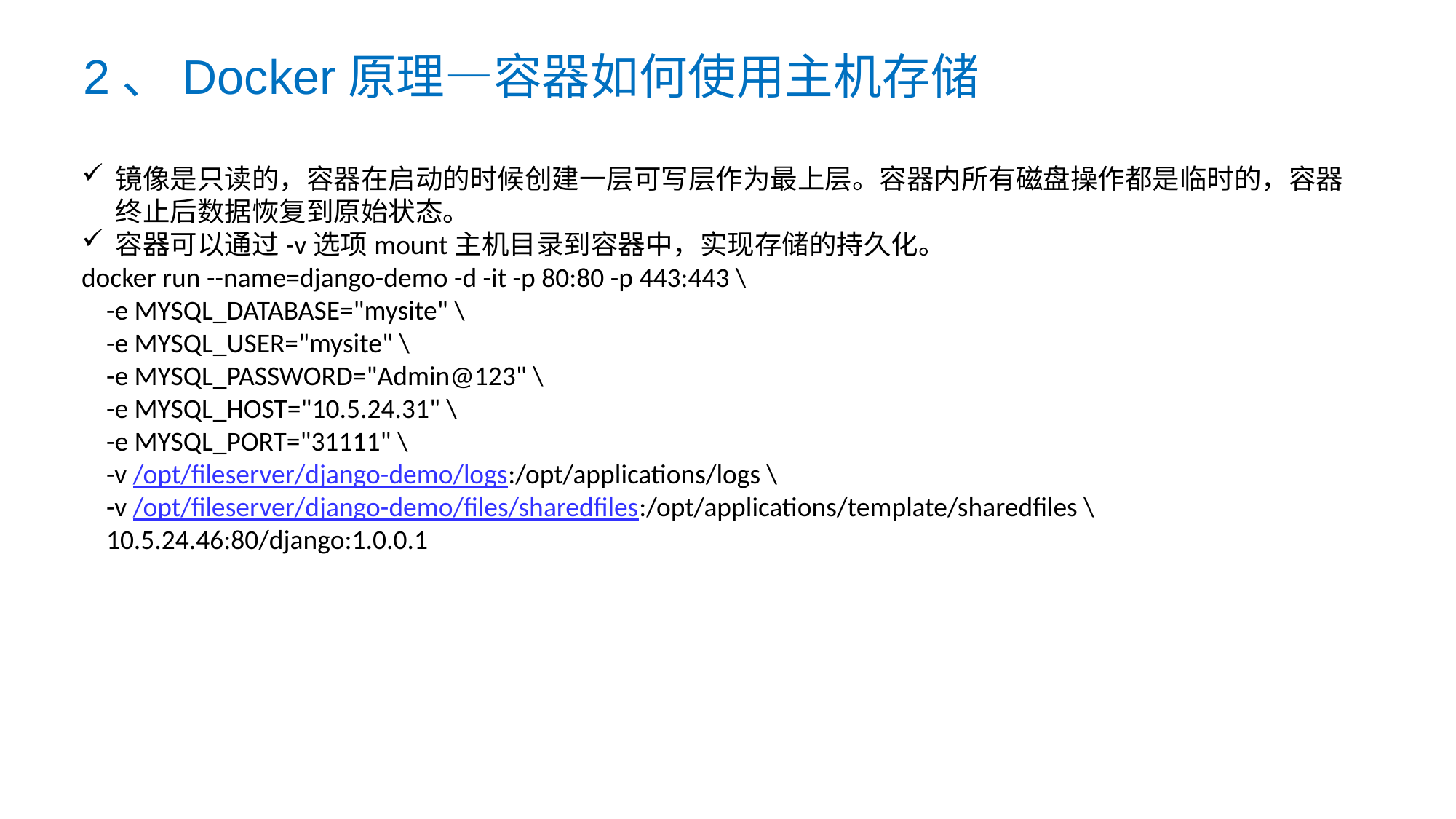

# 2、Docker原理—容器如何使用主机存储
镜像是只读的，容器在启动的时候创建一层可写层作为最上层。容器内所有磁盘操作都是临时的，容器终止后数据恢复到原始状态。
容器可以通过-v选项mount主机目录到容器中，实现存储的持久化。
docker run --name=django-demo -d -it -p 80:80 -p 443:443 \
    -e MYSQL_DATABASE="mysite" \
    -e MYSQL_USER="mysite" \
    -e MYSQL_PASSWORD="Admin@123" \
    -e MYSQL_HOST="10.5.24.31" \
    -e MYSQL_PORT="31111" \
    -v /opt/fileserver/django-demo/logs:/opt/applications/logs \
    -v /opt/fileserver/django-demo/files/sharedfiles:/opt/applications/template/sharedfiles \
    10.5.24.46:80/django:1.0.0.1